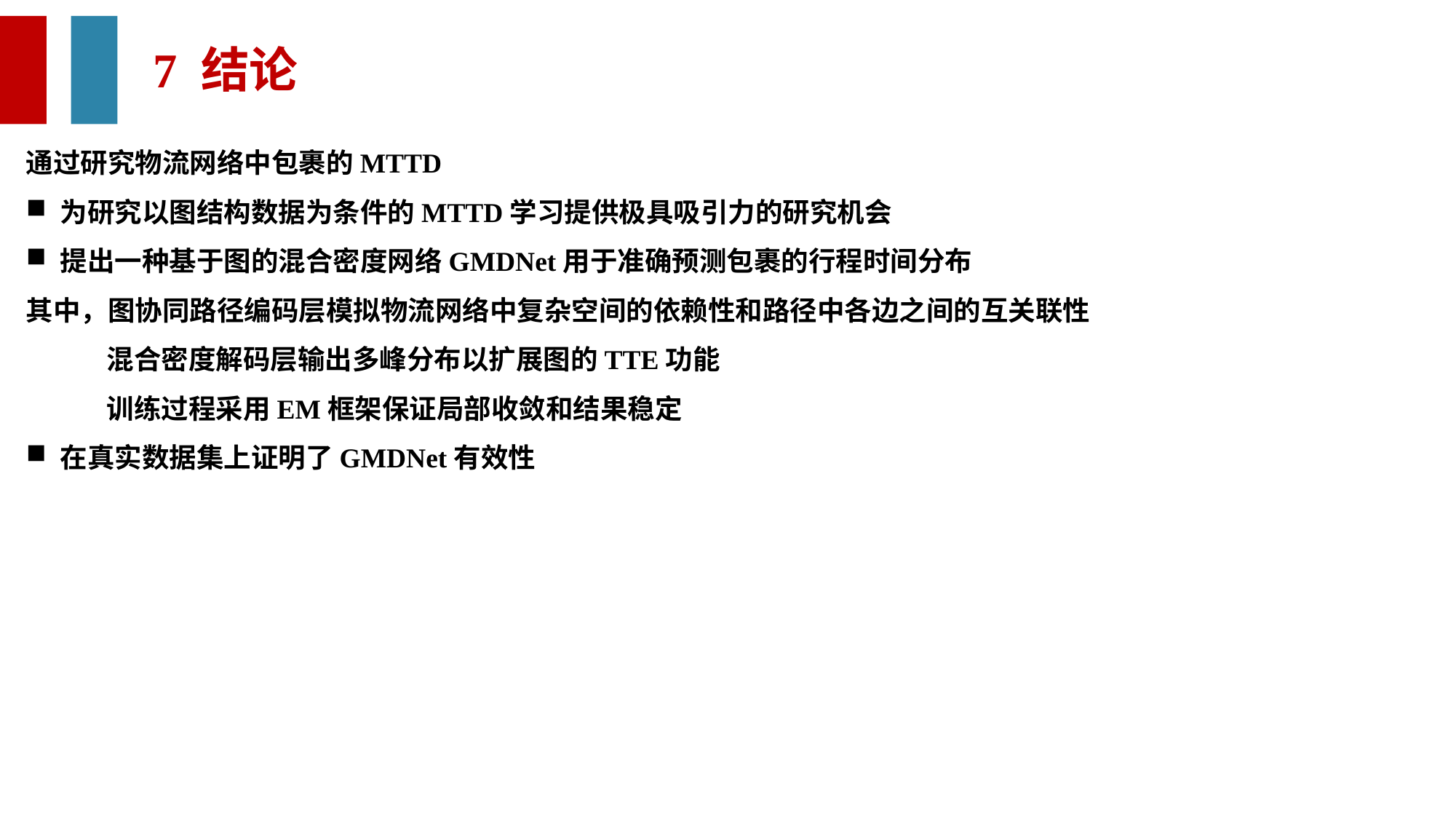

7 结论
通过研究物流网络中包裹的MTTD
为研究以图结构数据为条件的MTTD学习提供极具吸引力的研究机会
提出一种基于图的混合密度网络GMDNet用于准确预测包裹的行程时间分布
其中，图协同路径编码层模拟物流网络中复杂空间的依赖性和路径中各边之间的互关联性
            混合密度解码层输出多峰分布以扩展图的TTE功能
            训练过程采用EM框架保证局部收敛和结果稳定
在真实数据集上证明了GMDNet有效性